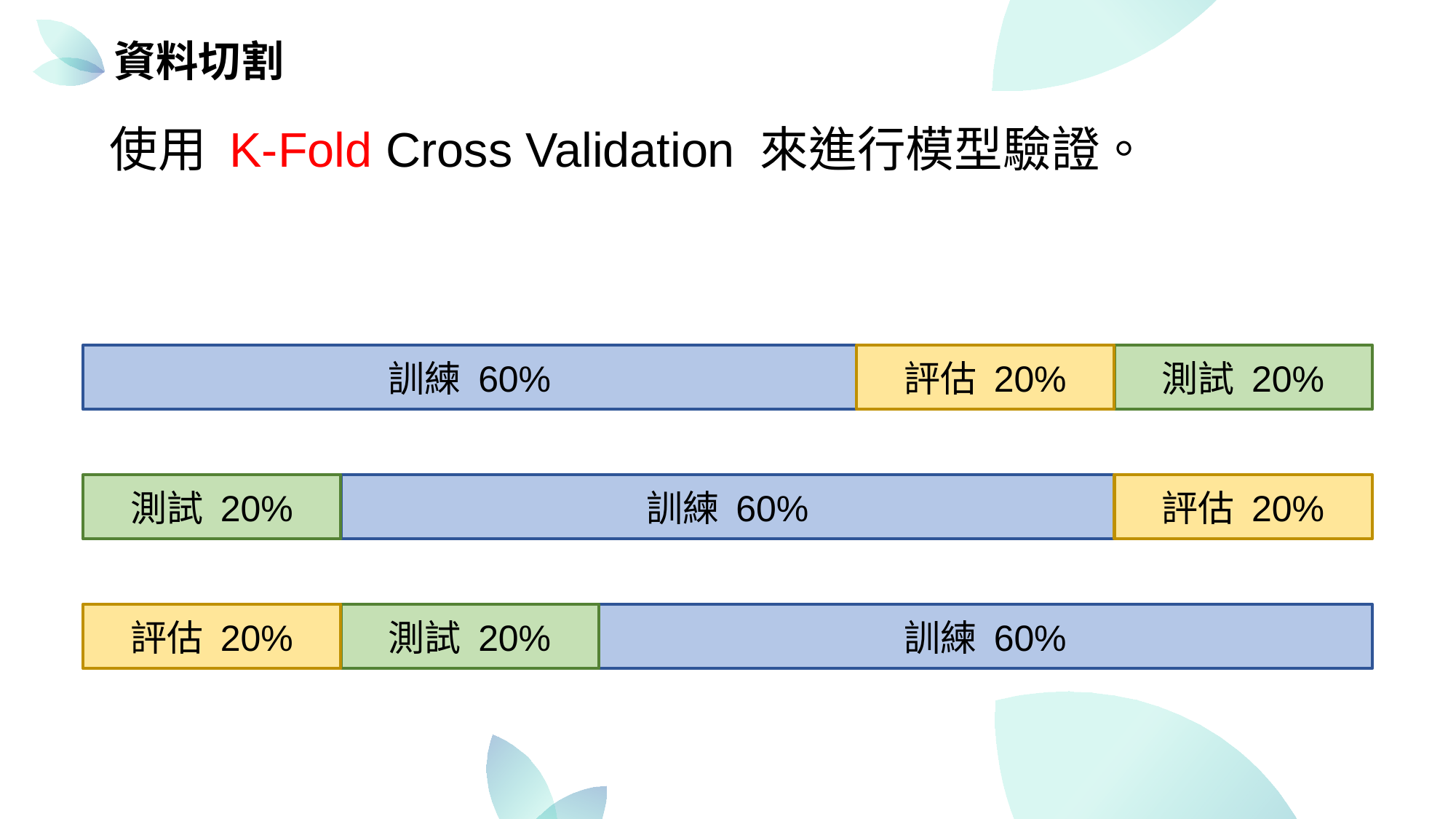

資料切割
使用 K-Fold Cross Validation 來進行模型驗證。
訓練 60%
評估 20%
測試 20%
測試 20%
訓練 60%
評估 20%
評估 20%
測試 20%
訓練 60%